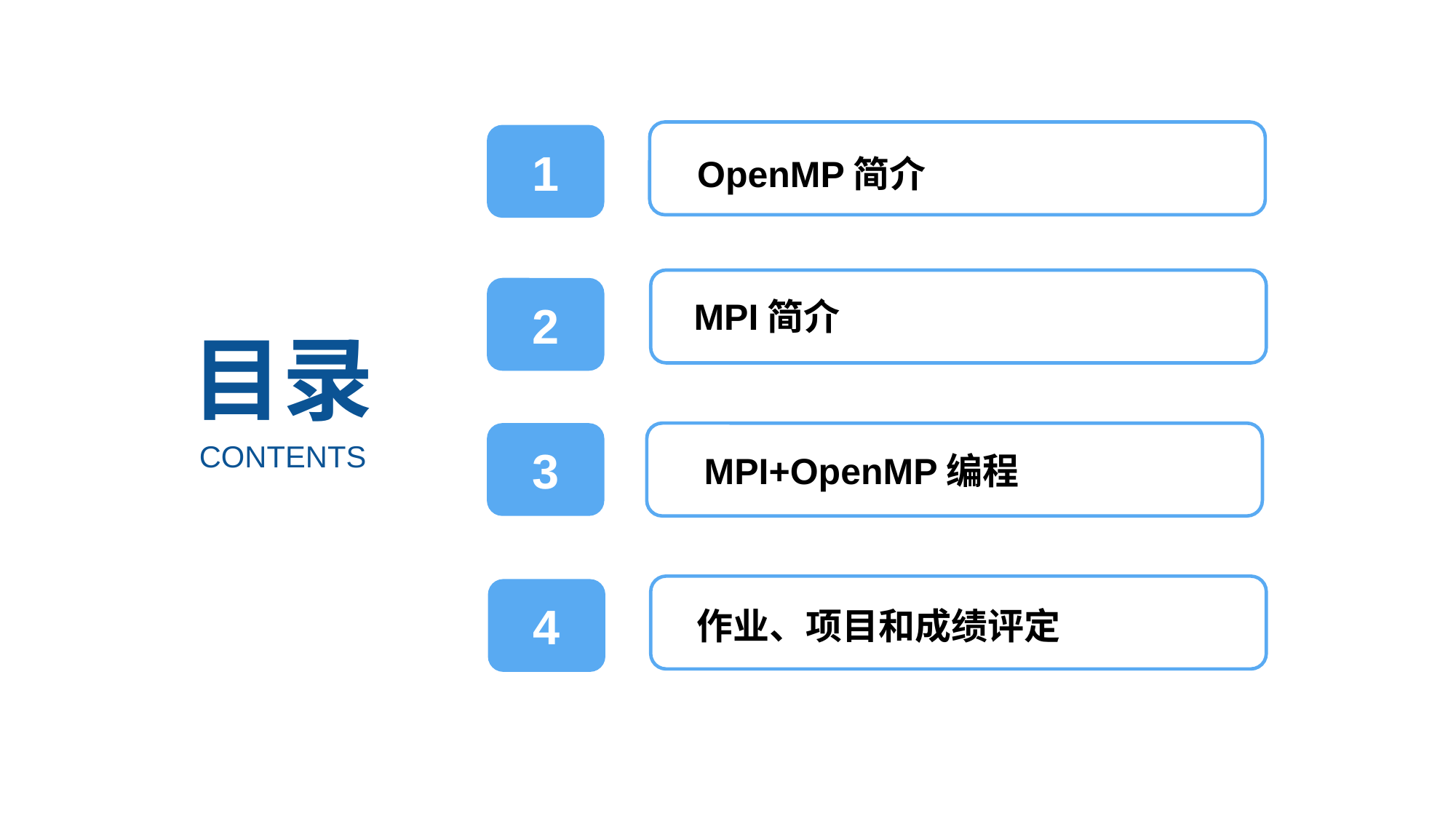

1
OpenMP简介

2
MPI简介
目录
 CONTENTS
3

MPI+OpenMP编程

4
作业、项目和成绩评定